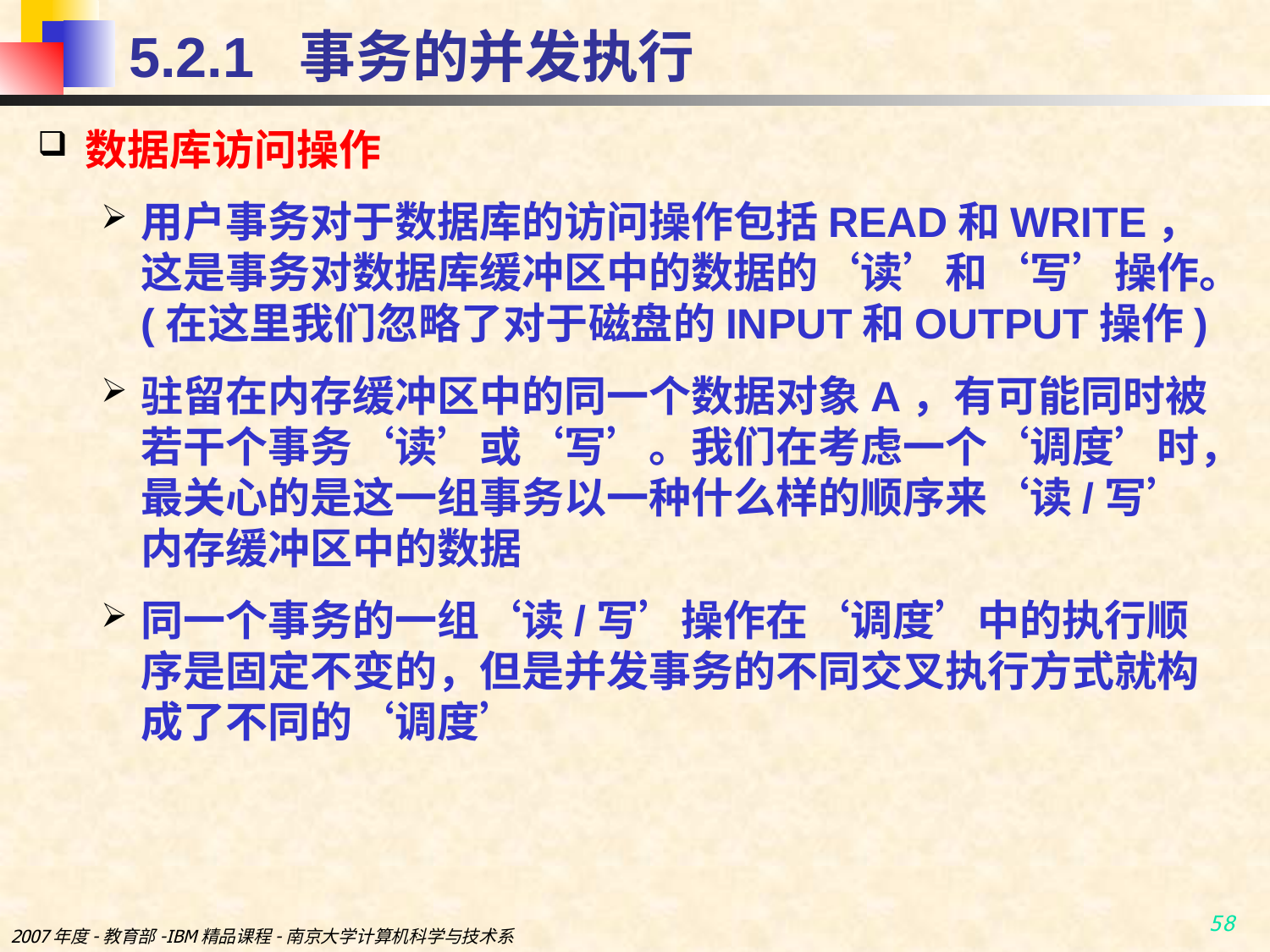

# 5.2.1  事务的并发执行
数据库访问操作
用户事务对于数据库的访问操作包括READ和WRITE，这是事务对数据库缓冲区中的数据的‘读’和‘写’操作。(在这里我们忽略了对于磁盘的INPUT和OUTPUT操作)
驻留在内存缓冲区中的同一个数据对象A，有可能同时被若干个事务‘读’或‘写’。我们在考虑一个‘调度’时，最关心的是这一组事务以一种什么样的顺序来‘读/写’内存缓冲区中的数据
同一个事务的一组‘读/写’操作在‘调度’中的执行顺序是固定不变的，但是并发事务的不同交叉执行方式就构成了不同的‘调度’
58